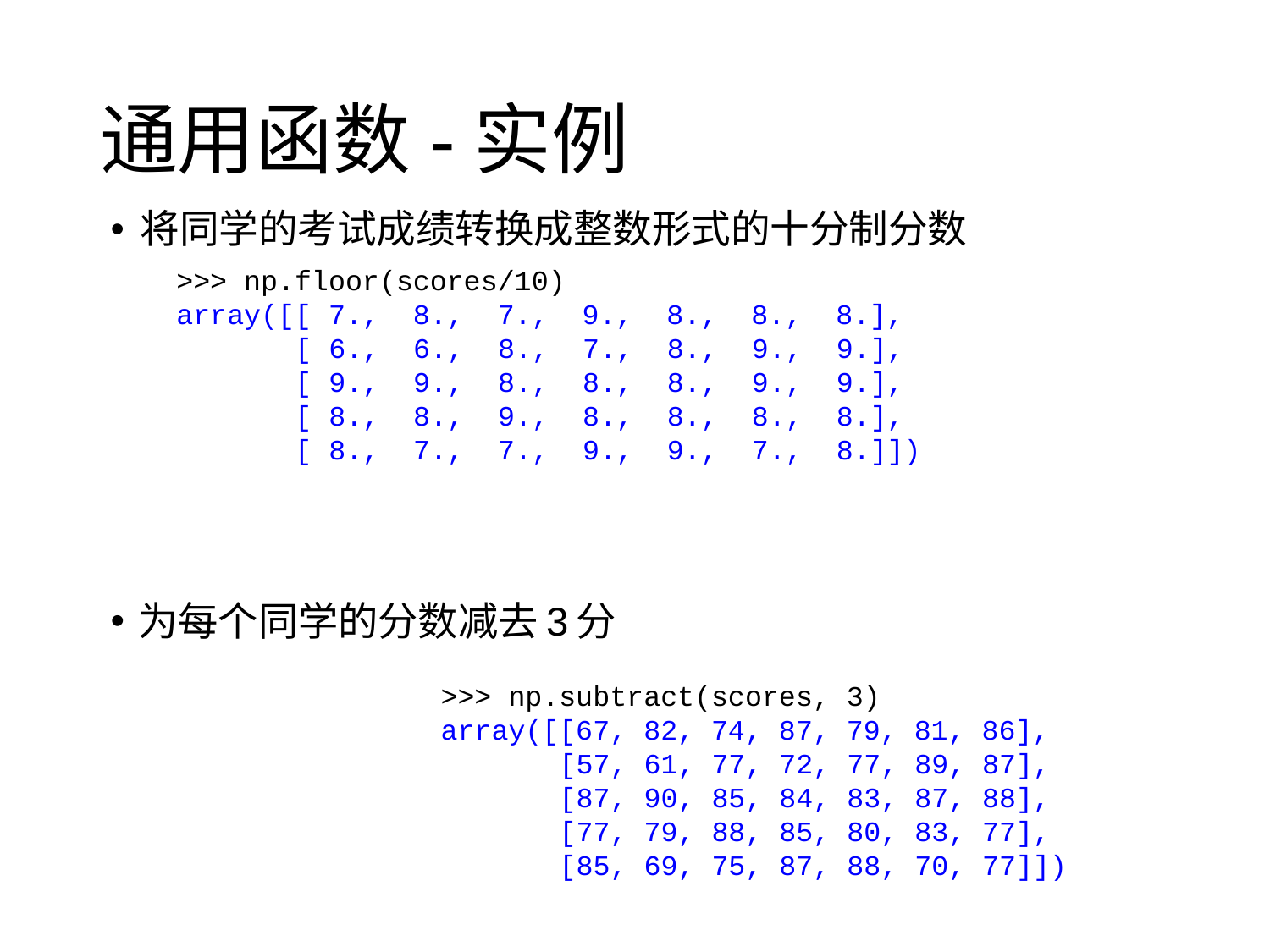

# 通用函数-实例
将同学的考试成绩转换成整数形式的十分制分数

>>> np.floor(scores/10)
array([[ 7.,  8.,  7.,  9.,  8.,  8.,  8.],
       [ 6.,  6.,  8.,  7.,  8.,  9.,  9.],
       [ 9.,  9.,  8.,  8.,  8.,  9.,  9.],
       [ 8.,  8.,  9.,  8.,  8.,  8.,  8.],
       [ 8.,  7.,  7.,  9.,  9.,  7.,  8.]])
为每个同学的分数减去3分
>>> np.subtract(scores, 3)
array([[67, 82, 74, 87, 79, 81, 86],
       [57, 61, 77, 72, 77, 89, 87],
       [87, 90, 85, 84, 83, 87, 88],
       [77, 79, 88, 85, 80, 83, 77],
       [85, 69, 75, 87, 88, 70, 77]])